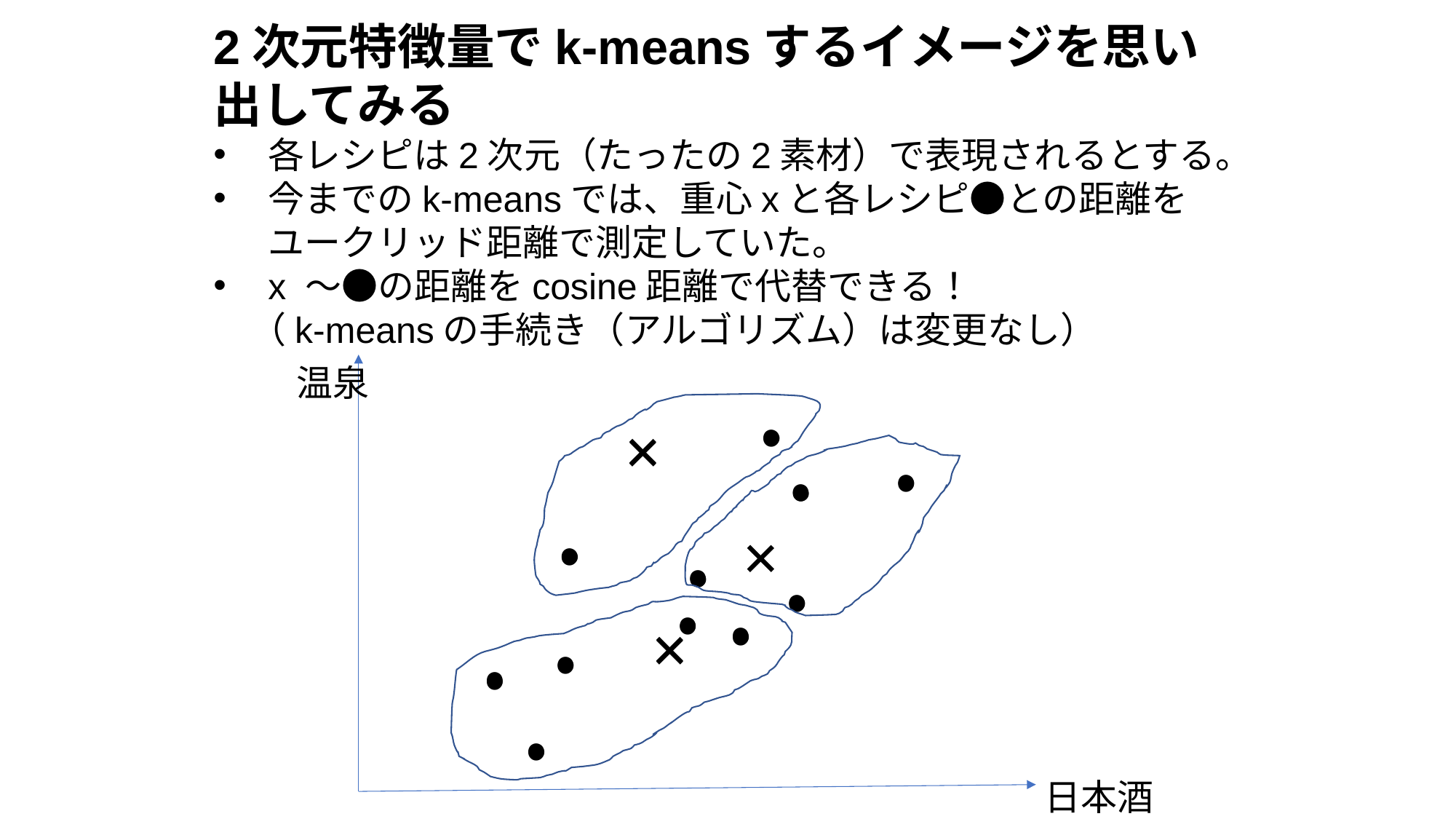

2次元特徴量でk-meansするイメージを思い出してみる
各レシピは2次元（たったの2素材）で表現されるとする。
今までのk-meansでは、重心xと各レシピ●との距離をユークリッド距離で測定していた。
x ～●の距離をcosine距離で代替できる！
　（k-meansの手続き（アルゴリズム）は変更なし）

温泉

×
●

●
●
×
●
●
●
●

×
●
●
●
●
●
×
●
●
●
×
●
●
●
●
×
●
●
●
●
●
●
●
●
●
●
●
●
●
●
日本酒